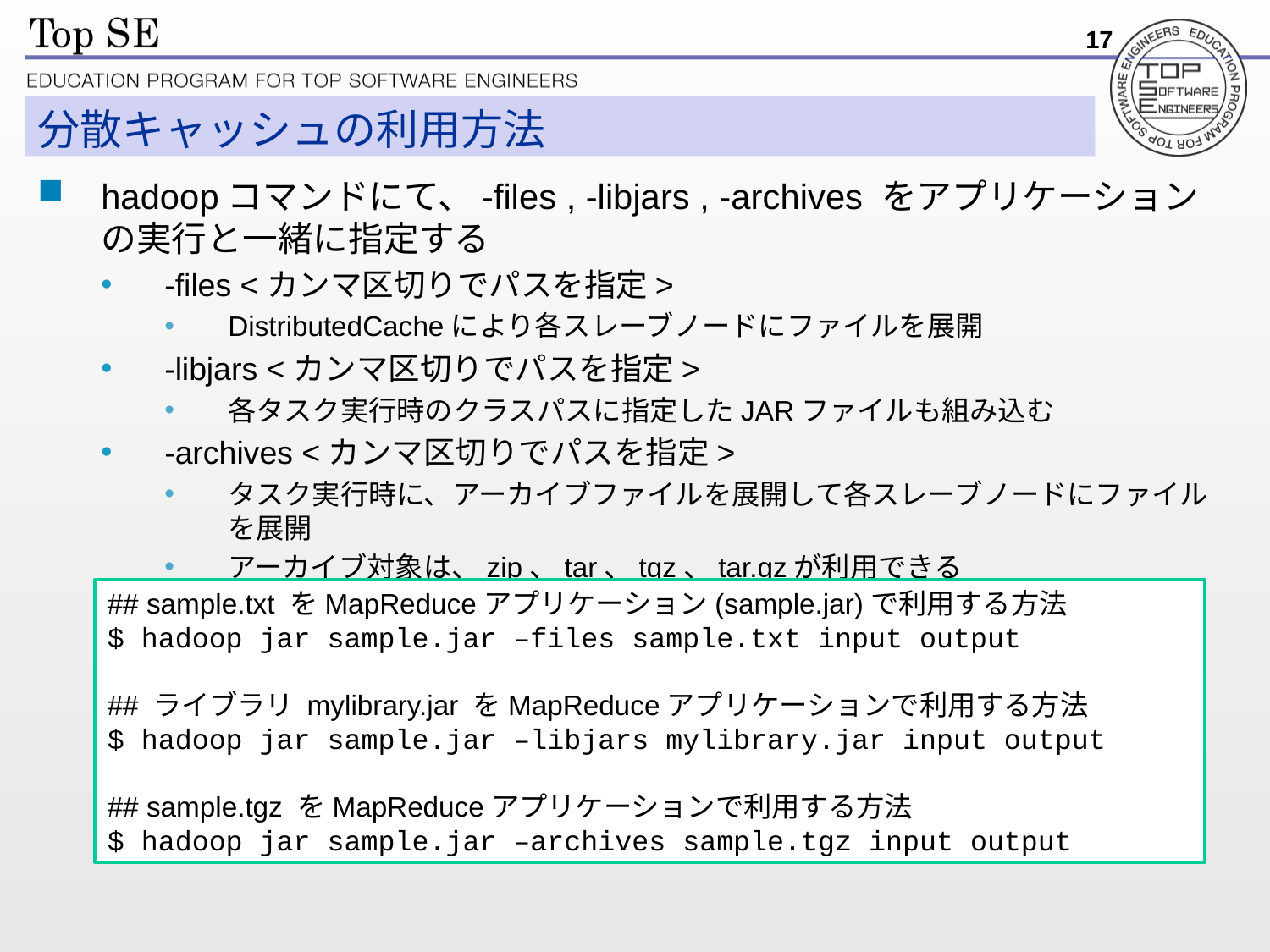

17
# 分散キャッシュの利用方法
hadoopコマンドにて、-files , -libjars , -archives をアプリケーションの実行と一緒に指定する
-files <カンマ区切りでパスを指定>
DistributedCacheにより各スレーブノードにファイルを展開
-libjars <カンマ区切りでパスを指定>
各タスク実行時のクラスパスに指定したJARファイルも組み込む
-archives <カンマ区切りでパスを指定>
タスク実行時に、アーカイブファイルを展開して各スレーブノードにファイルを展開
アーカイブ対象は、zip、tar、tgz、tar.gzが利用できる
## sample.txt をMapReduceアプリケーション(sample.jar)で利用する方法
$ hadoop jar sample.jar –files sample.txt input output

## ライブラリ mylibrary.jar をMapReduceアプリケーションで利用する方法
$ hadoop jar sample.jar –libjars mylibrary.jar input output

## sample.tgz をMapReduceアプリケーションで利用する方法
$ hadoop jar sample.jar –archives sample.tgz input output